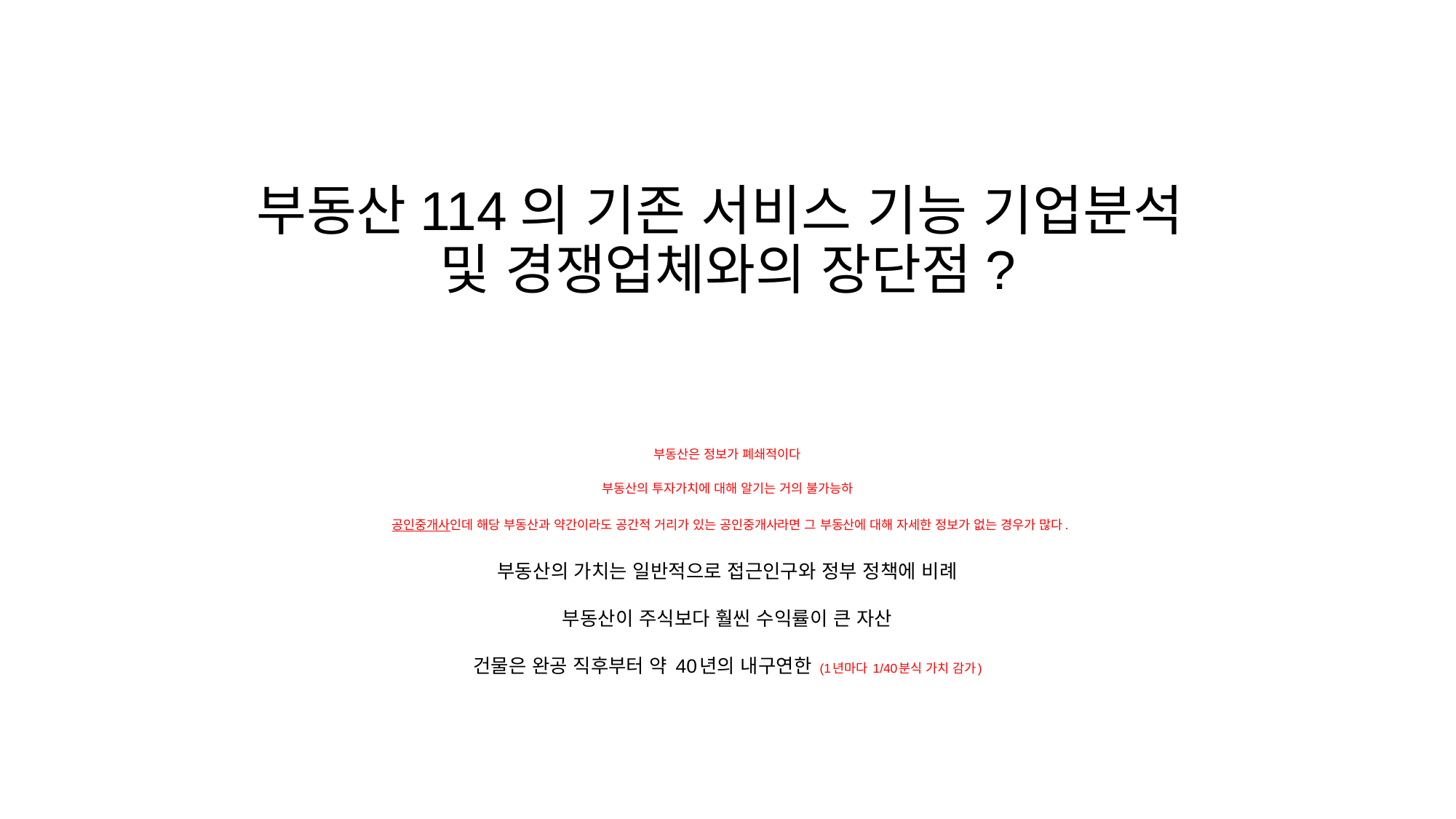

# 부동산114의 기존 서비스 기능 기업분석 및 경쟁업체와의 장단점?
부동산은 정보가 폐쇄적이다
부동산의 투자가치에 대해 알기는 거의 불가능하
 공인중개사인데 해당 부동산과 약간이라도 공간적 거리가 있는 공인중개사라면 그 부동산에 대해 자세한 정보가 없는 경우가 많다.
부동산의 가치는 일반적으로 접근인구와 정부 정책에 비례
부동산이 주식보다 훨씬 수익률이 큰 자산
건물은 완공 직후부터 약 40년의 내구연한 (1년마다 1/40분식 가치 감가)